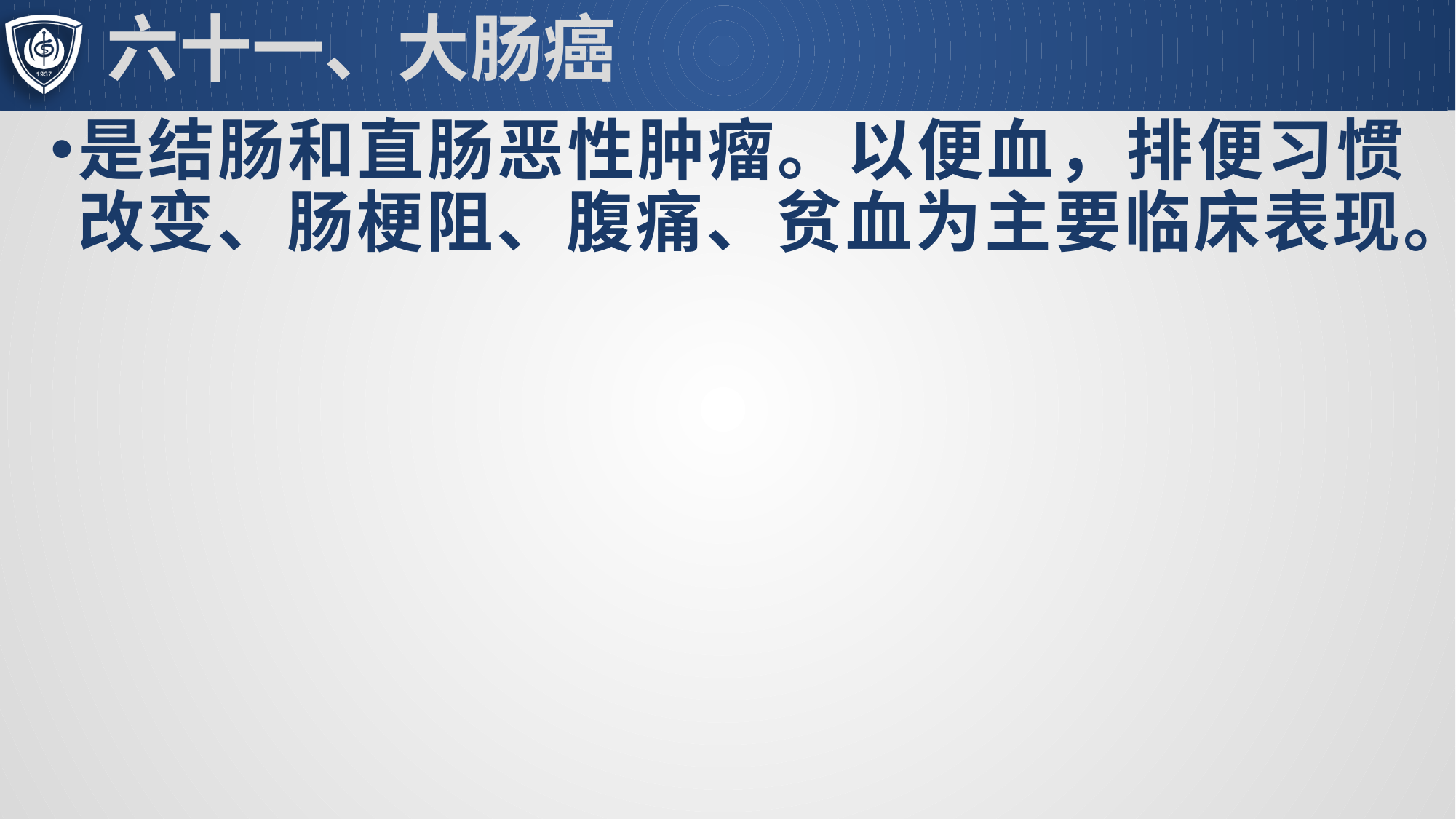

# 六十一、大肠癌
是结肠和直肠恶性肿瘤。以便血，排便习惯改变、肠梗阻、腹痛、贫血为主要临床表现。